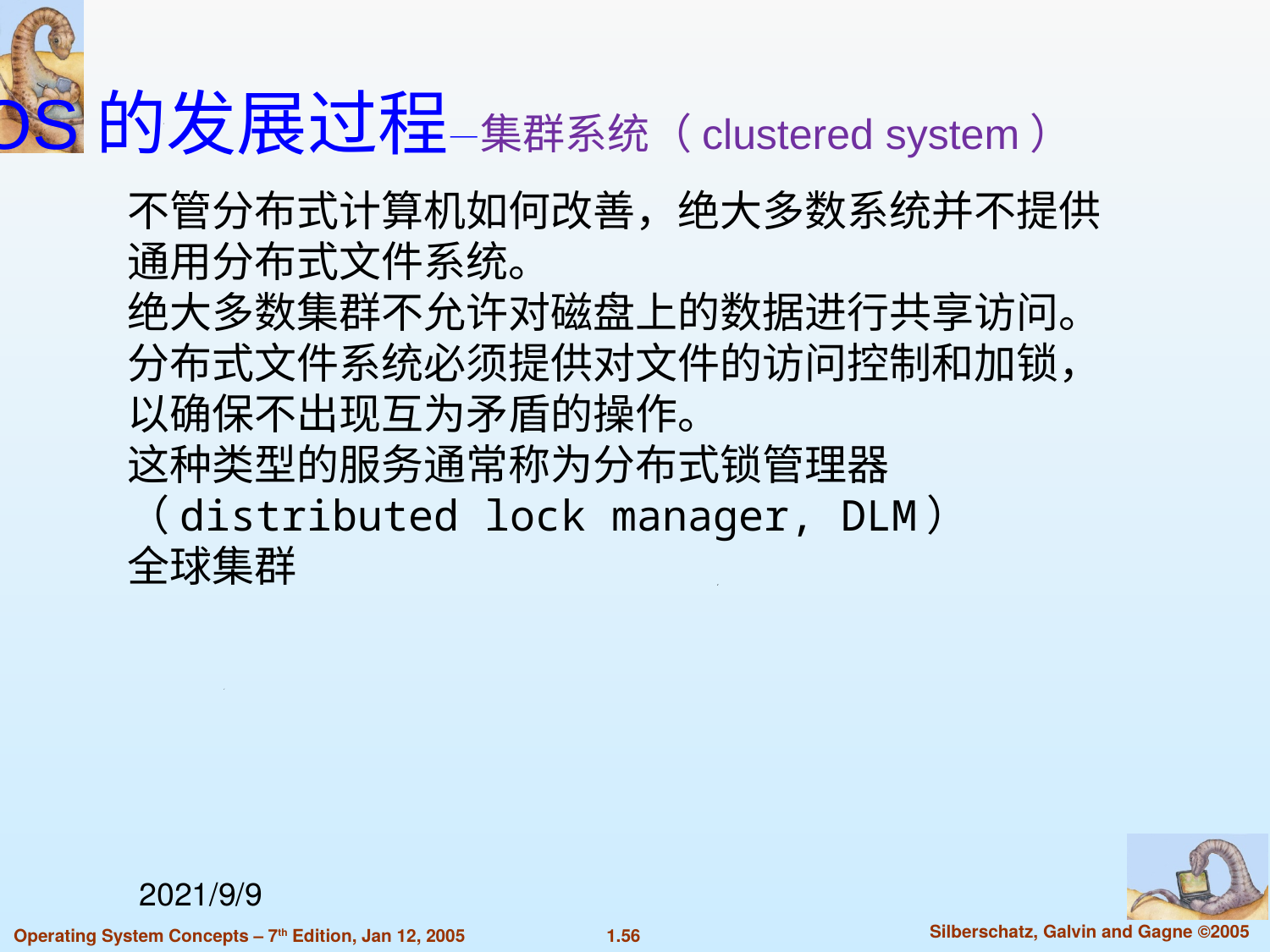

不管分布式计算机如何改善，绝大多数系统并不提供通用分布式文件系统。
绝大多数集群不允许对磁盘上的数据进行共享访问。
分布式文件系统必须提供对文件的访问控制和加锁，以确保不出现互为矛盾的操作。
这种类型的服务通常称为分布式锁管理器（distributed lock manager, DLM）
全球集群
OS的发展过程—集群系统（clustered system）
2021/9/9